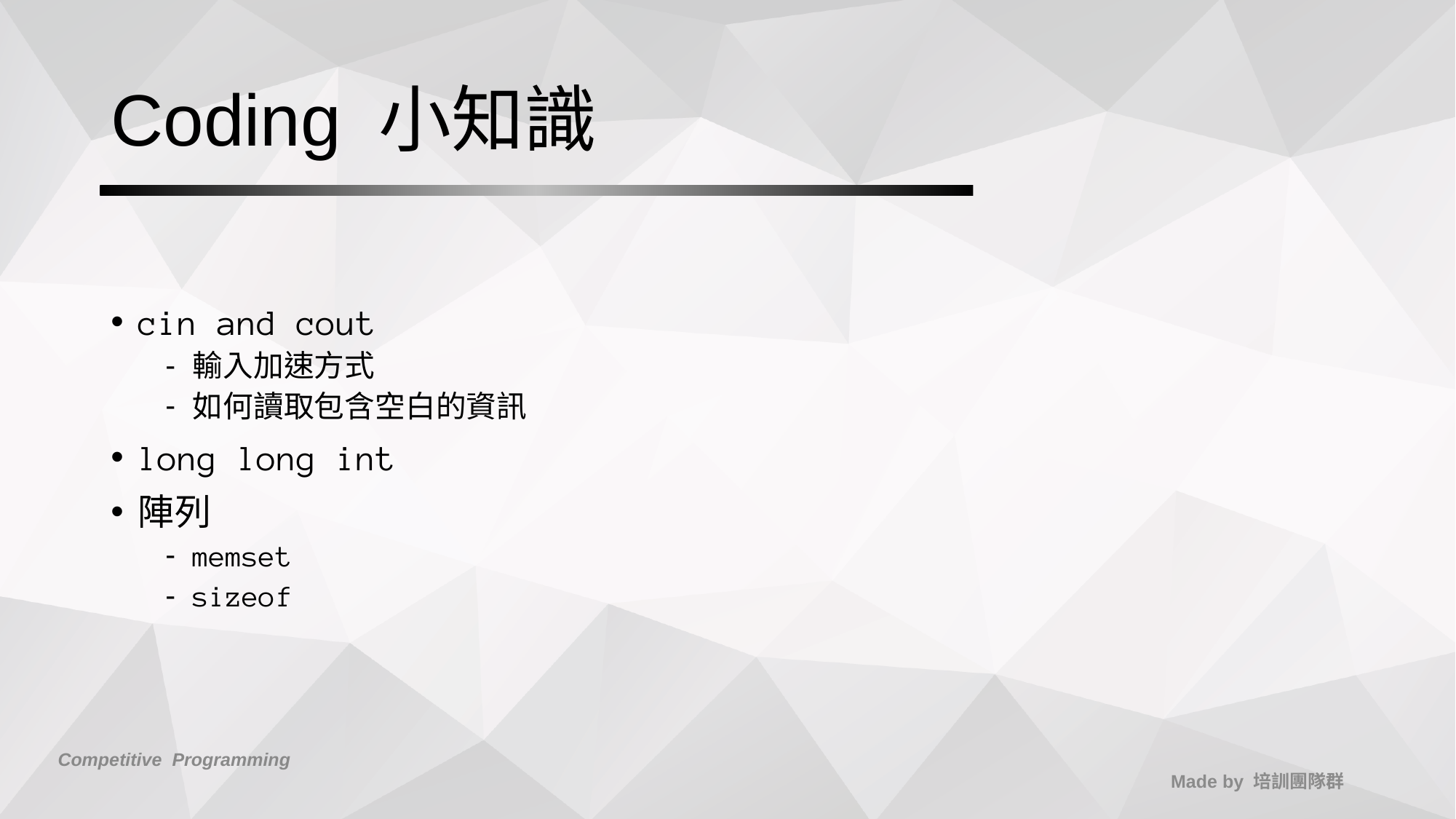

# Coding 小知識
cin and cout
輸入加速方式
如何讀取包含空白的資訊
long long int
陣列
memset
sizeof